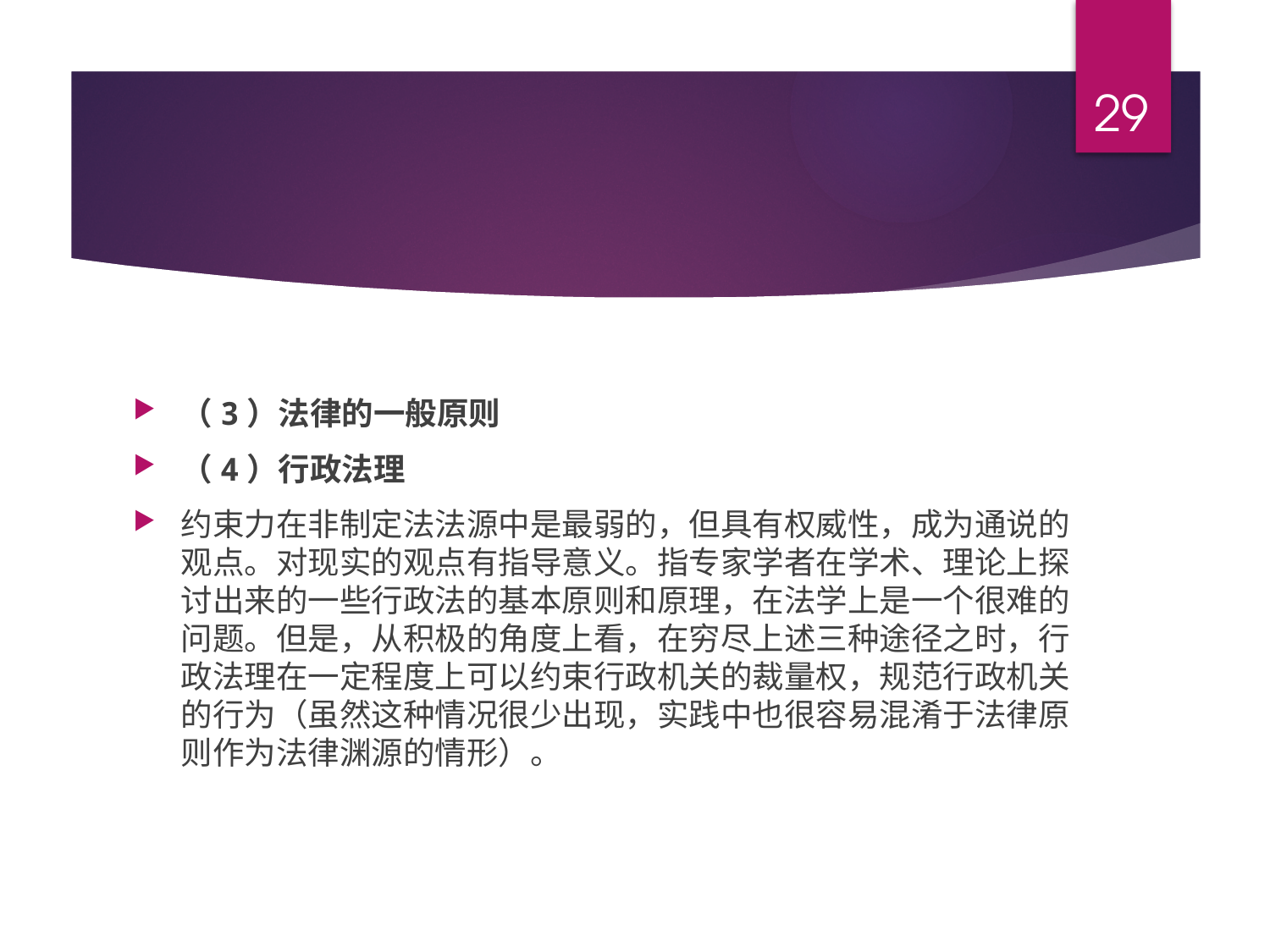

29
#
（3）法律的一般原则
（4）行政法理
约束力在非制定法法源中是最弱的，但具有权威性，成为通说的观点。对现实的观点有指导意义。指专家学者在学术、理论上探讨出来的一些行政法的基本原则和原理，在法学上是一个很难的问题。但是，从积极的角度上看，在穷尽上述三种途径之时，行政法理在一定程度上可以约束行政机关的裁量权，规范行政机关的行为（虽然这种情况很少出现，实践中也很容易混淆于法律原则作为法律渊源的情形）。